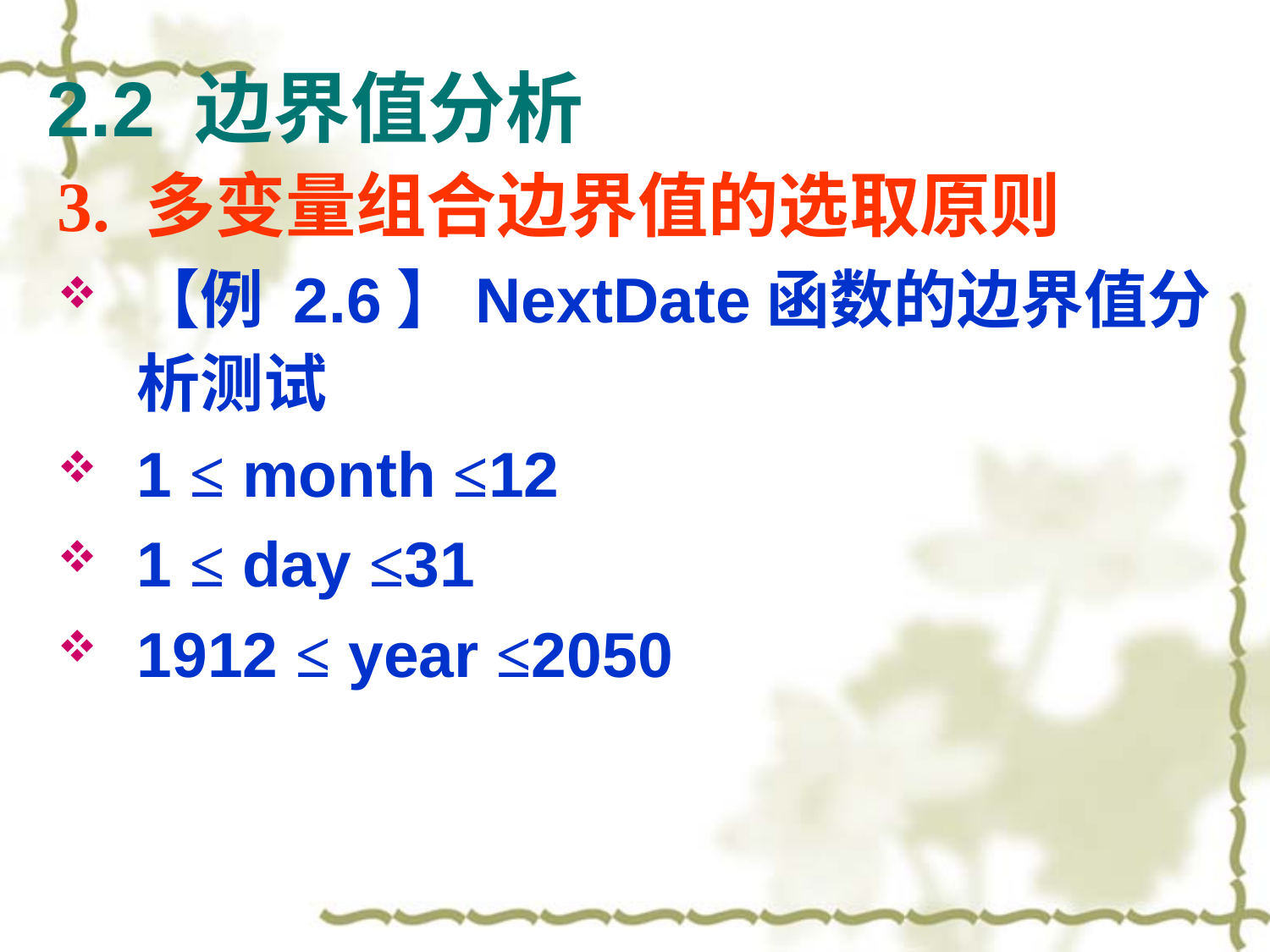

# 2.2 边界值分析
3. 多变量组合边界值的选取原则
【例 2.6】NextDate函数的边界值分析测试
1 ≤ month ≤12
1 ≤ day ≤31
1912 ≤ year ≤2050